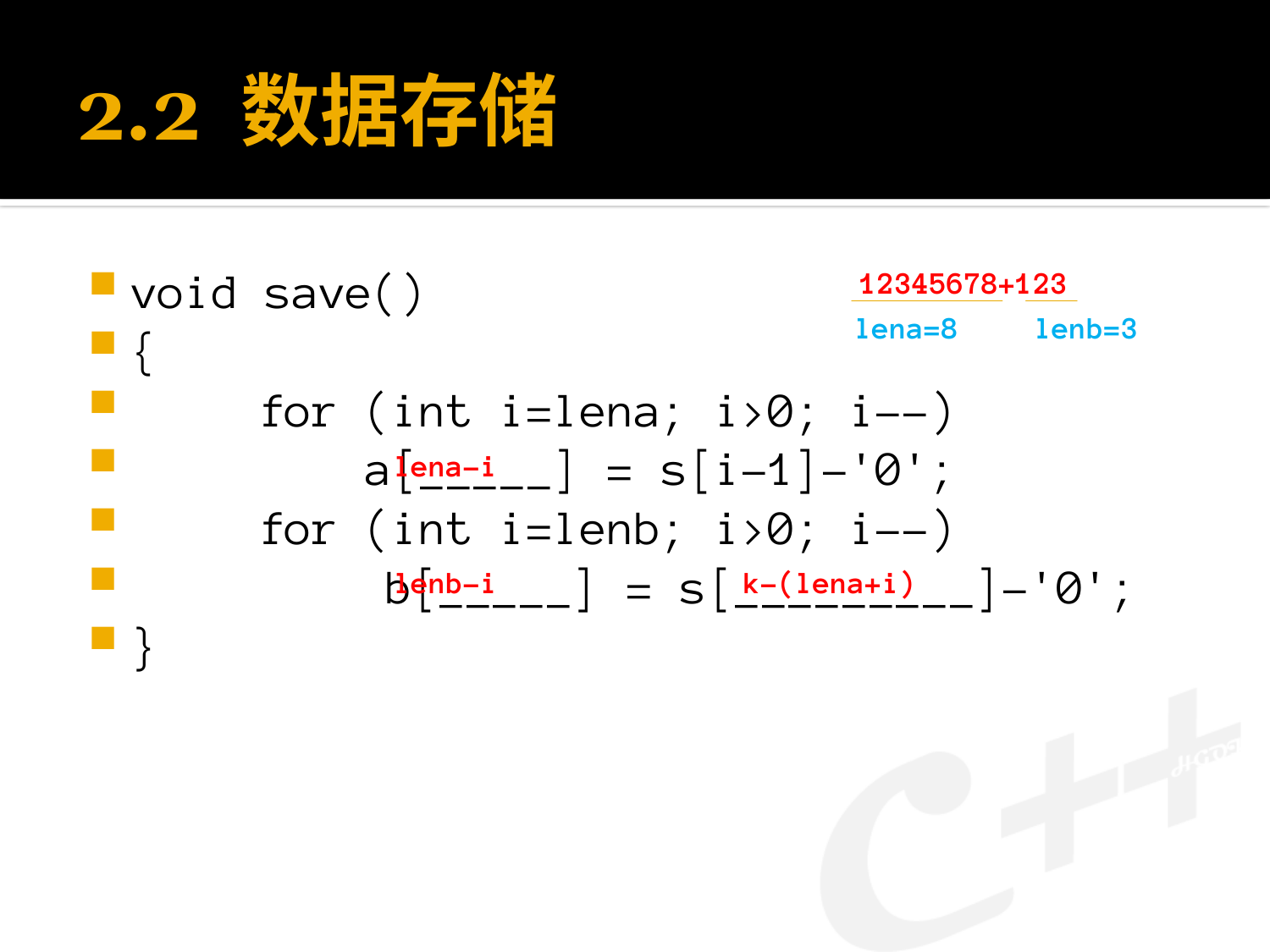

# 2.2 数据存储
void save()
{
	for (int i=lena; i>0; i--)
	    a[_____] = s[i-1]-'0';
	for (int i=lenb; i>0; i--)
		b[_____] = s[_________]-'0';
}
12345678+123
lena=8
lenb=3
lena-i
lenb-i
k-(lena+i)